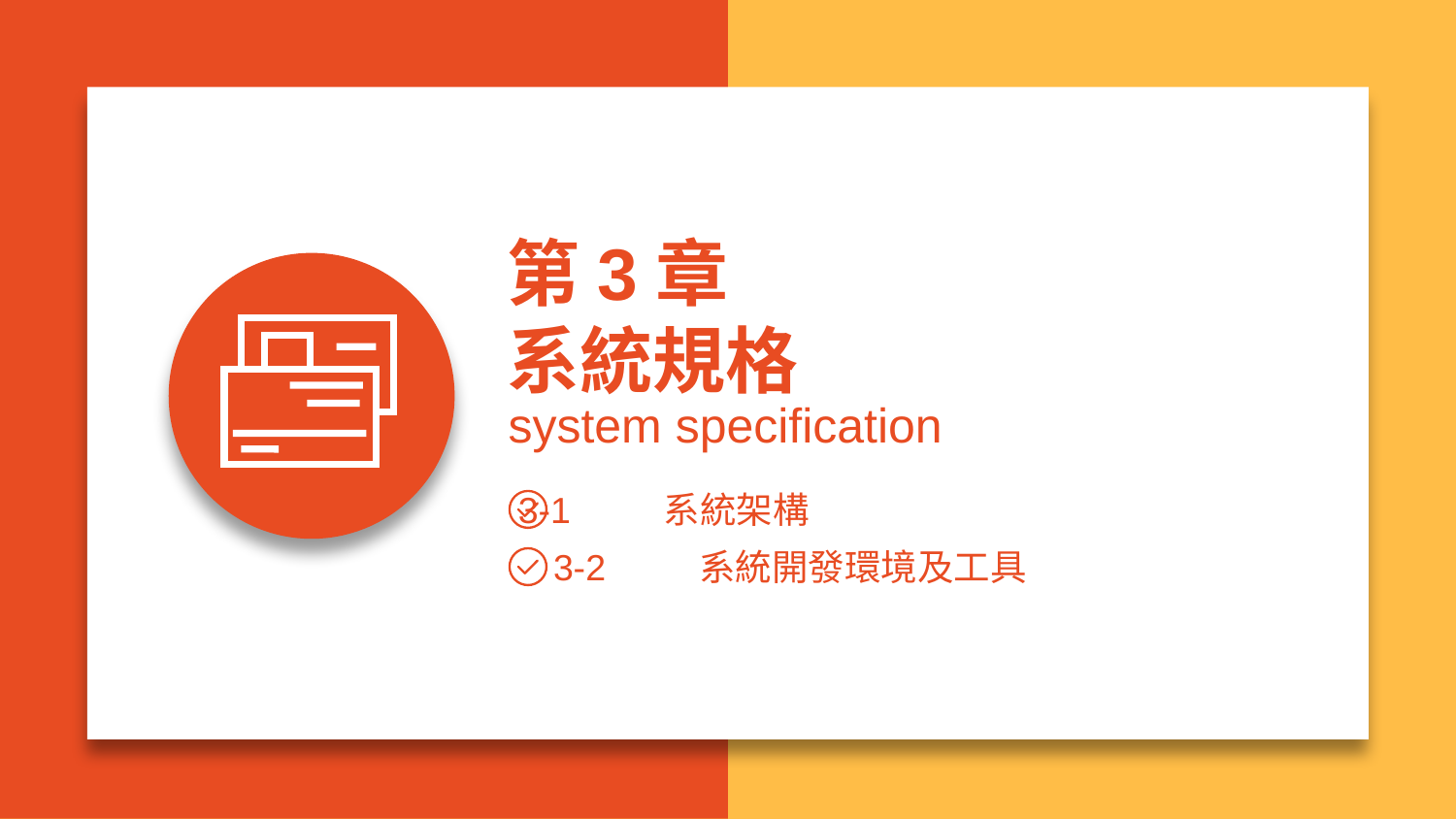

第3章
系統規格

system specification
3-1 	系統架構

3-2 	系統開發環境及工具